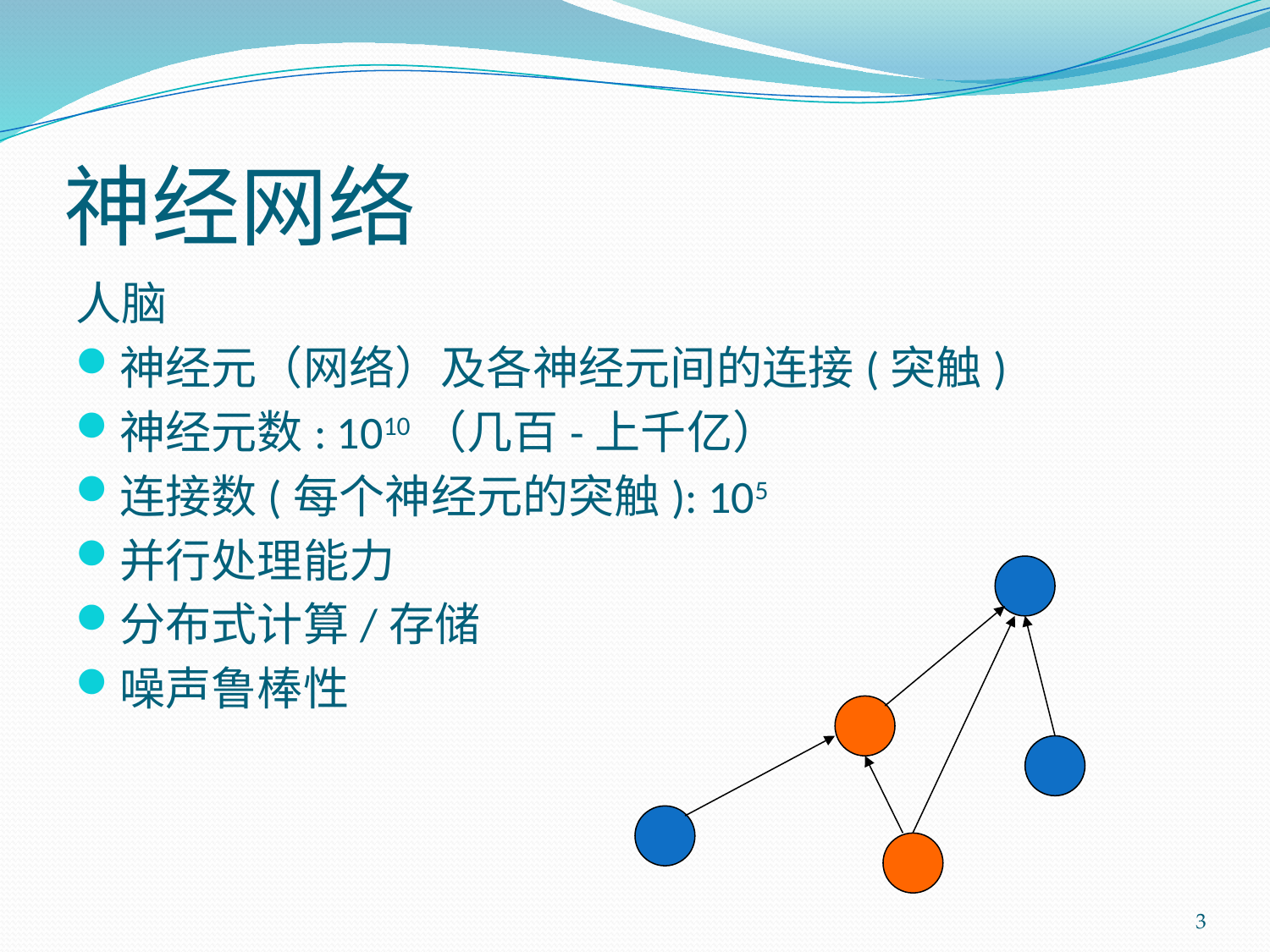

# 神经网络
人脑
神经元（网络）及各神经元间的连接(突触)
神经元数: 1010（几百-上千亿）
连接数(每个神经元的突触): 105
并行处理能力
分布式计算/存储
噪声鲁棒性

3